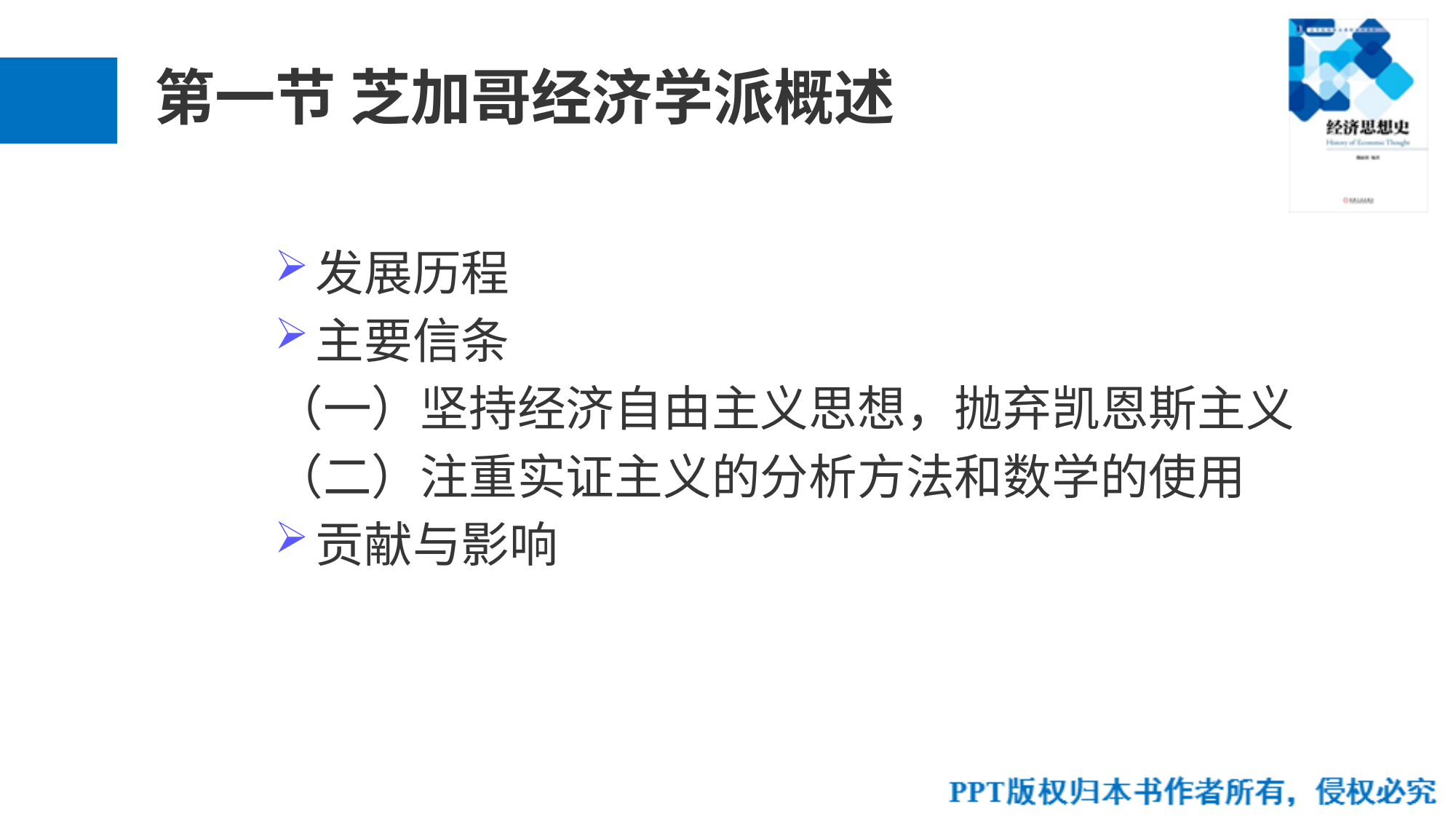

# 第一节 芝加哥经济学派概述

发展历程
主要信条
（一）坚持经济自由主义思想，抛弃凯恩斯主义
（二）注重实证主义的分析方法和数学的使用
贡献与影响